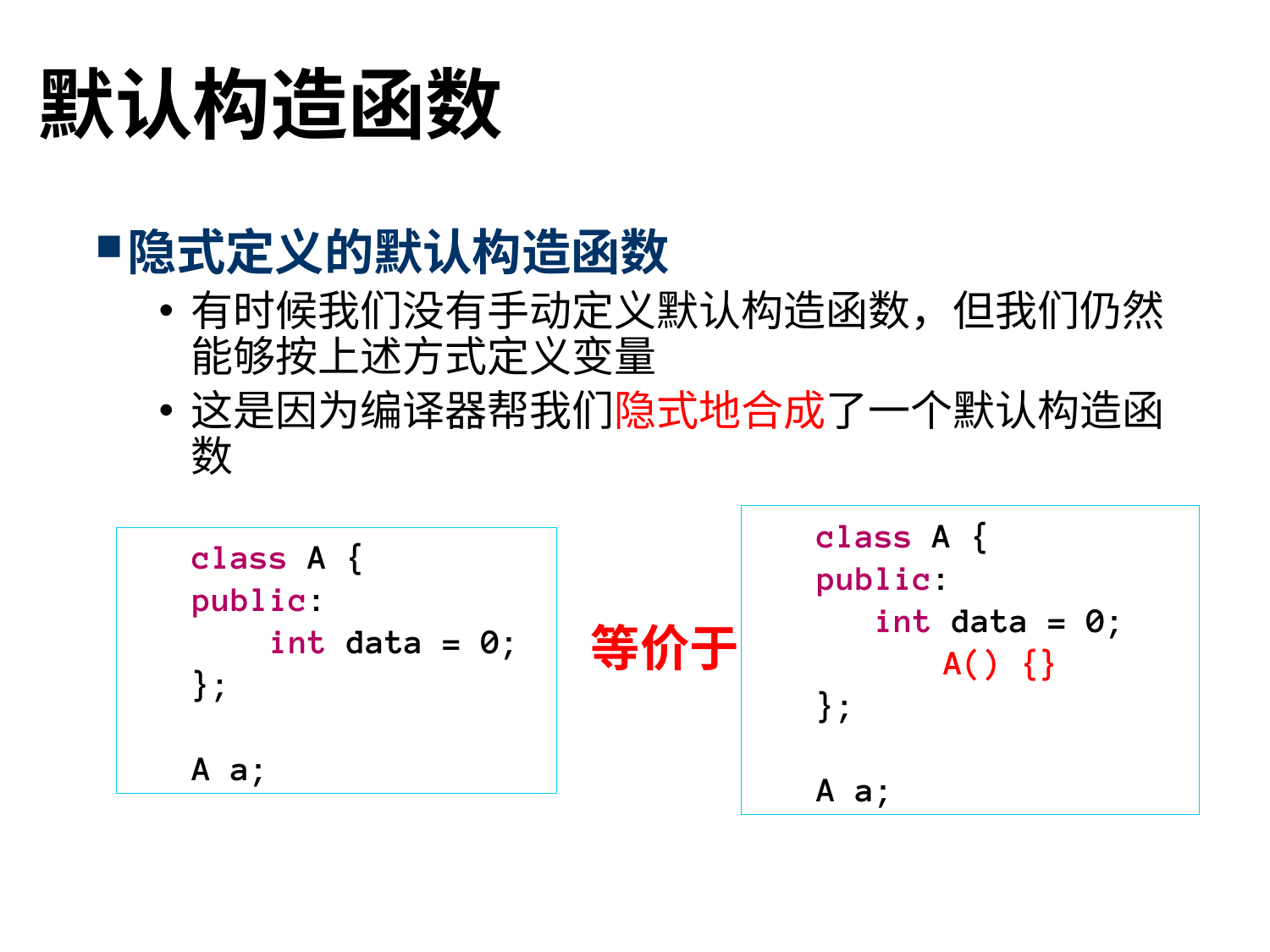

# 默认构造函数
隐式定义的默认构造函数
有时候我们没有手动定义默认构造函数，但我们仍然能够按上述方式定义变量
这是因为编译器帮我们隐式地合成了一个默认构造函数
class A {
public:
   int data = 0;
	A() {}
};

A a;
class A {
public:
    int data = 0;
};

A a;
等价于
15